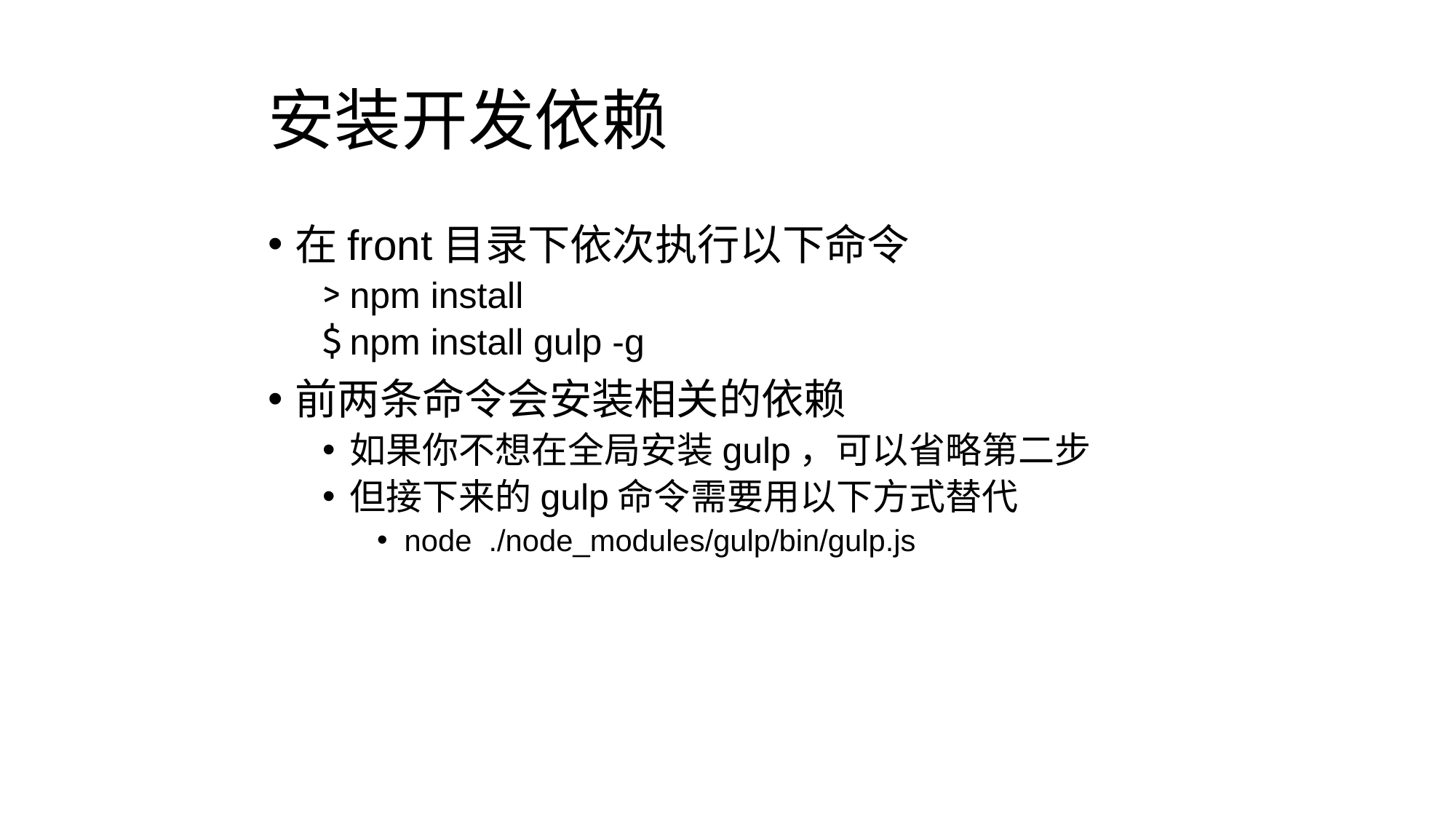

# 安装开发依赖
在front目录下依次执行以下命令
npm install
npm install gulp -g
前两条命令会安装相关的依赖
如果你不想在全局安装gulp，可以省略第二步
但接下来的gulp命令需要用以下方式替代
node  ./node_modules/gulp/bin/gulp.js